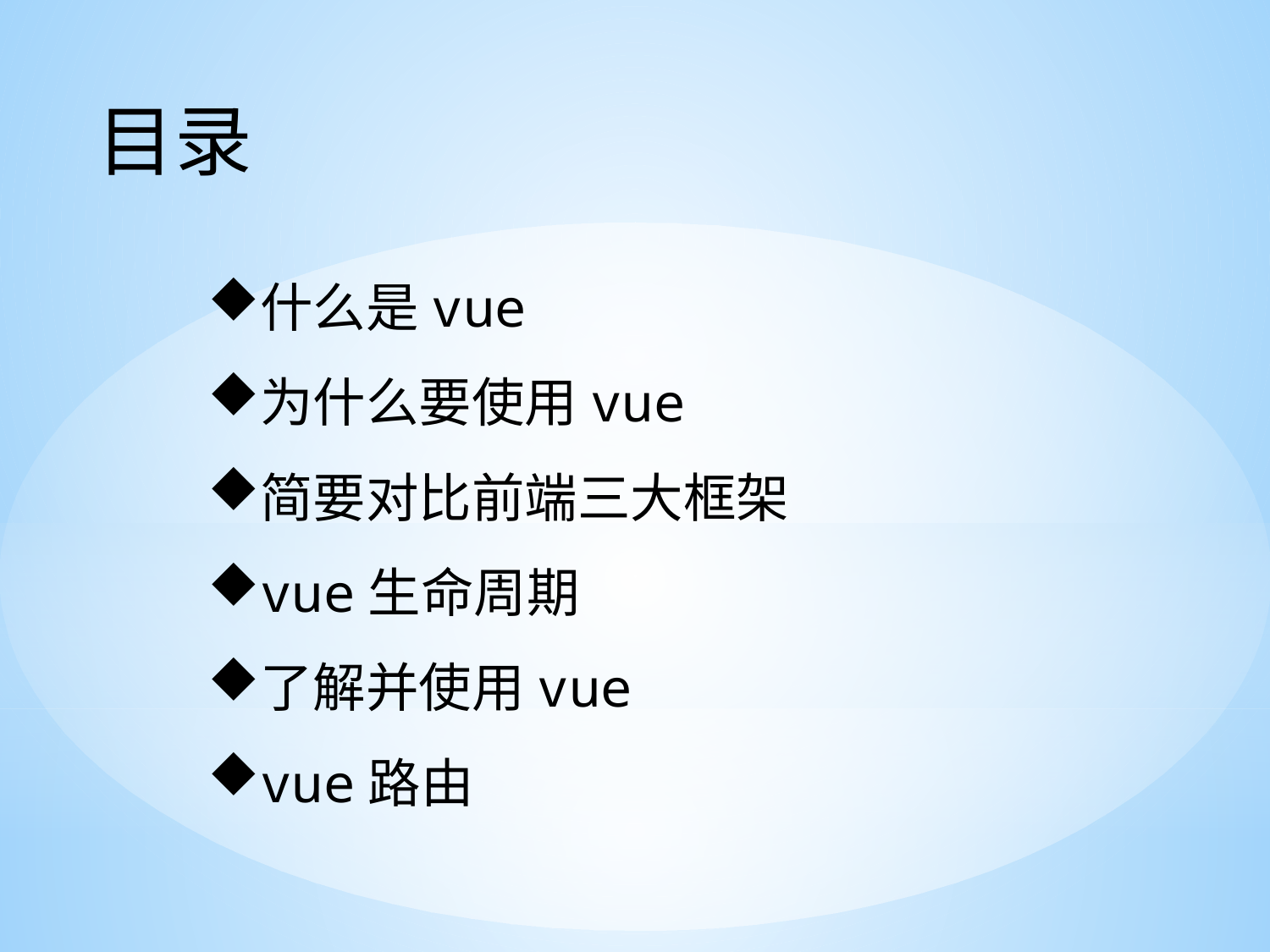

目录
什么是vue
为什么要使用vue
简要对比前端三大框架
vue生命周期
了解并使用vue
vue路由